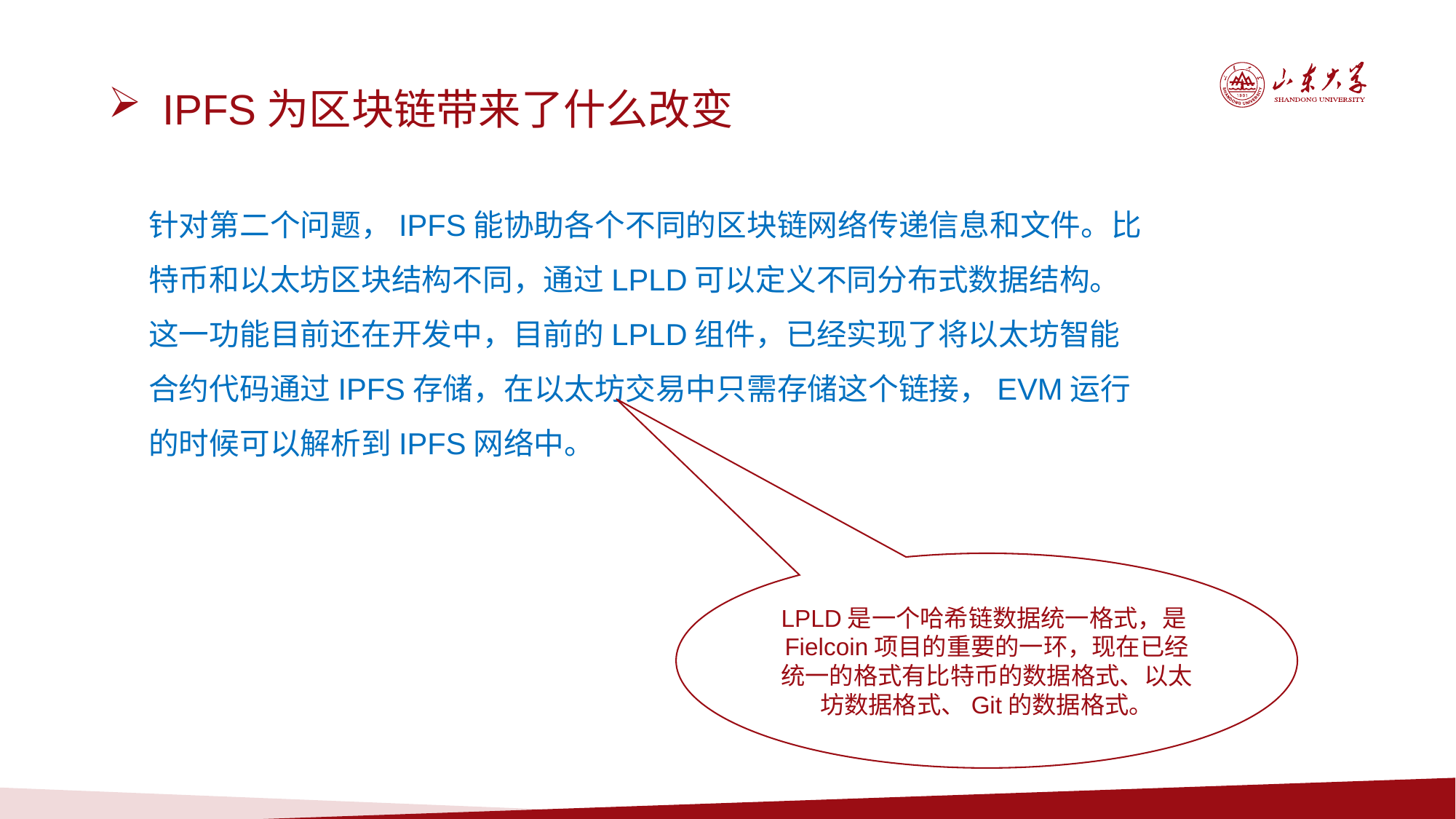

IPFS为区块链带来了什么改变
针对第二个问题，IPFS能协助各个不同的区块链网络传递信息和文件。比特币和以太坊区块结构不同，通过LPLD可以定义不同分布式数据结构。这一功能目前还在开发中，目前的LPLD组件，已经实现了将以太坊智能合约代码通过IPFS存储，在以太坊交易中只需存储这个链接，EVM运行的时候可以解析到IPFS网络中。
LPLD是一个哈希链数据统一格式，是Fielcoin项目的重要的一环，现在已经统一的格式有比特币的数据格式、以太坊数据格式、Git的数据格式。